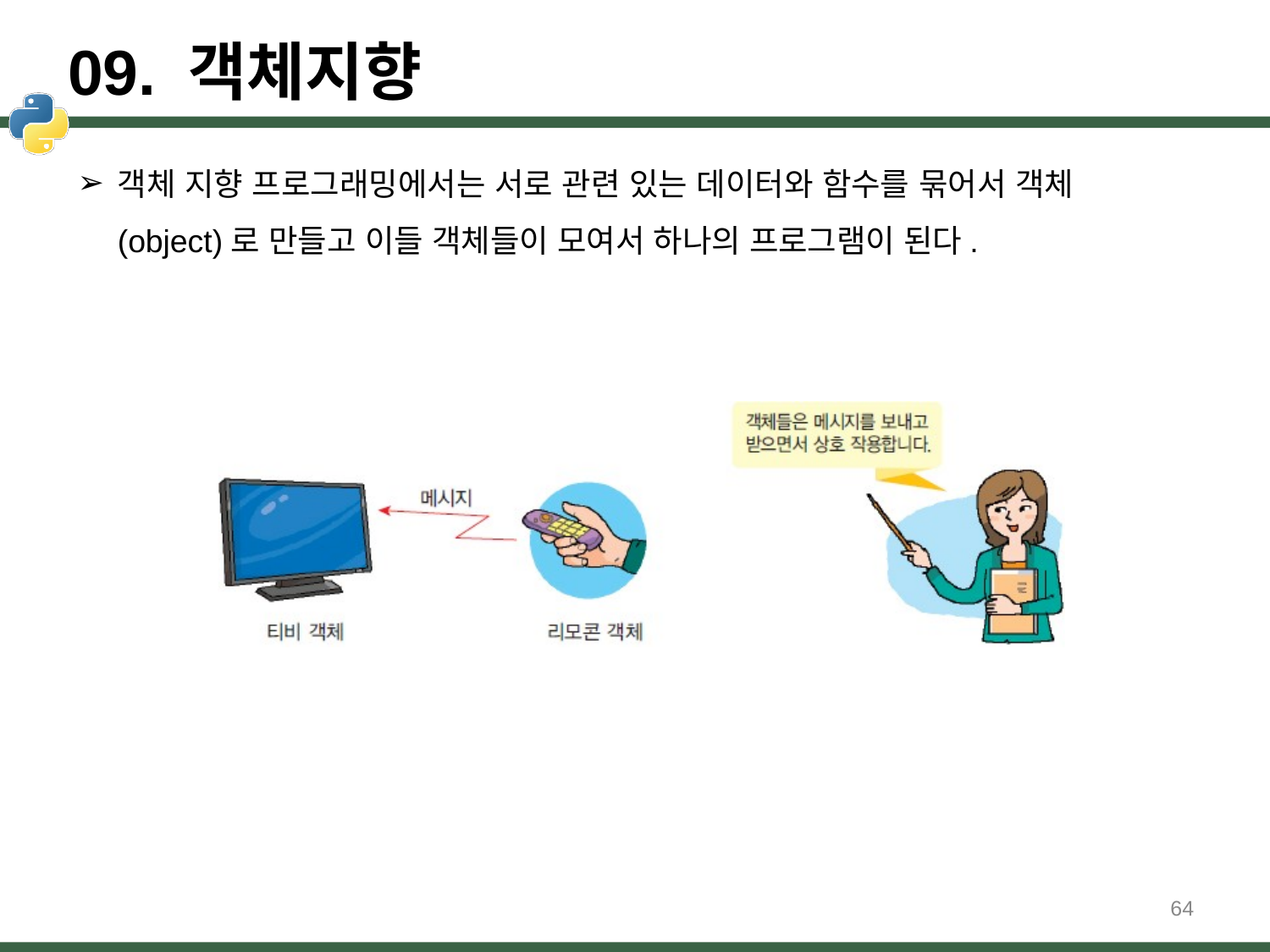

# 09. 객체지향

객체 지향 프로그래밍에서는 서로 관련 있는 데이터와 함수를 묶어서 객체
(object)로 만들고 이들 객체들이 모여서 하나의 프로그램이 된다.

64